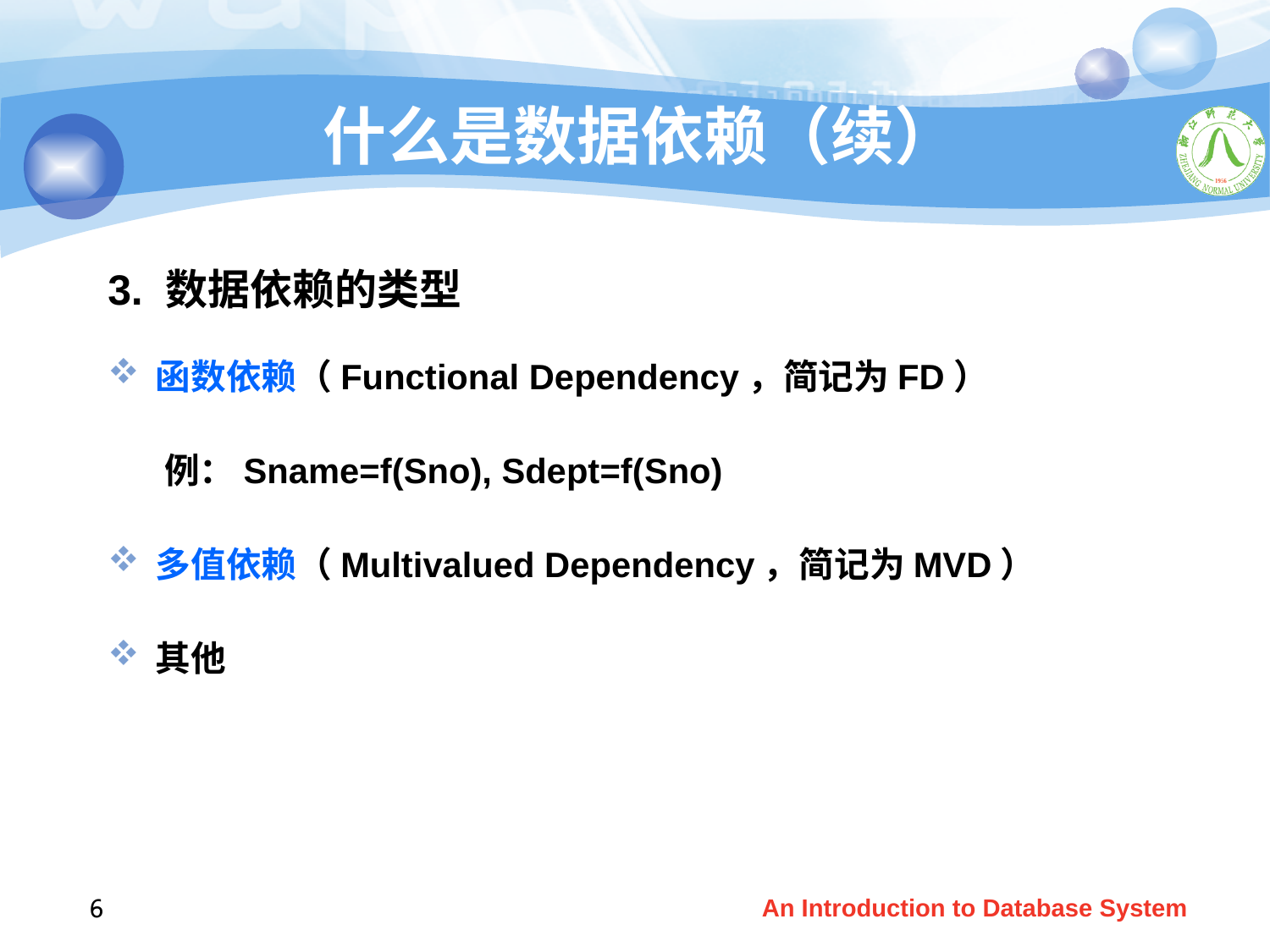

# 什么是数据依赖（续）
3. 数据依赖的类型
函数依赖（Functional Dependency，简记为FD）
      例：Sname=f(Sno), Sdept=f(Sno)
多值依赖（Multivalued Dependency，简记为MVD）
其他
6
An Introduction to Database System